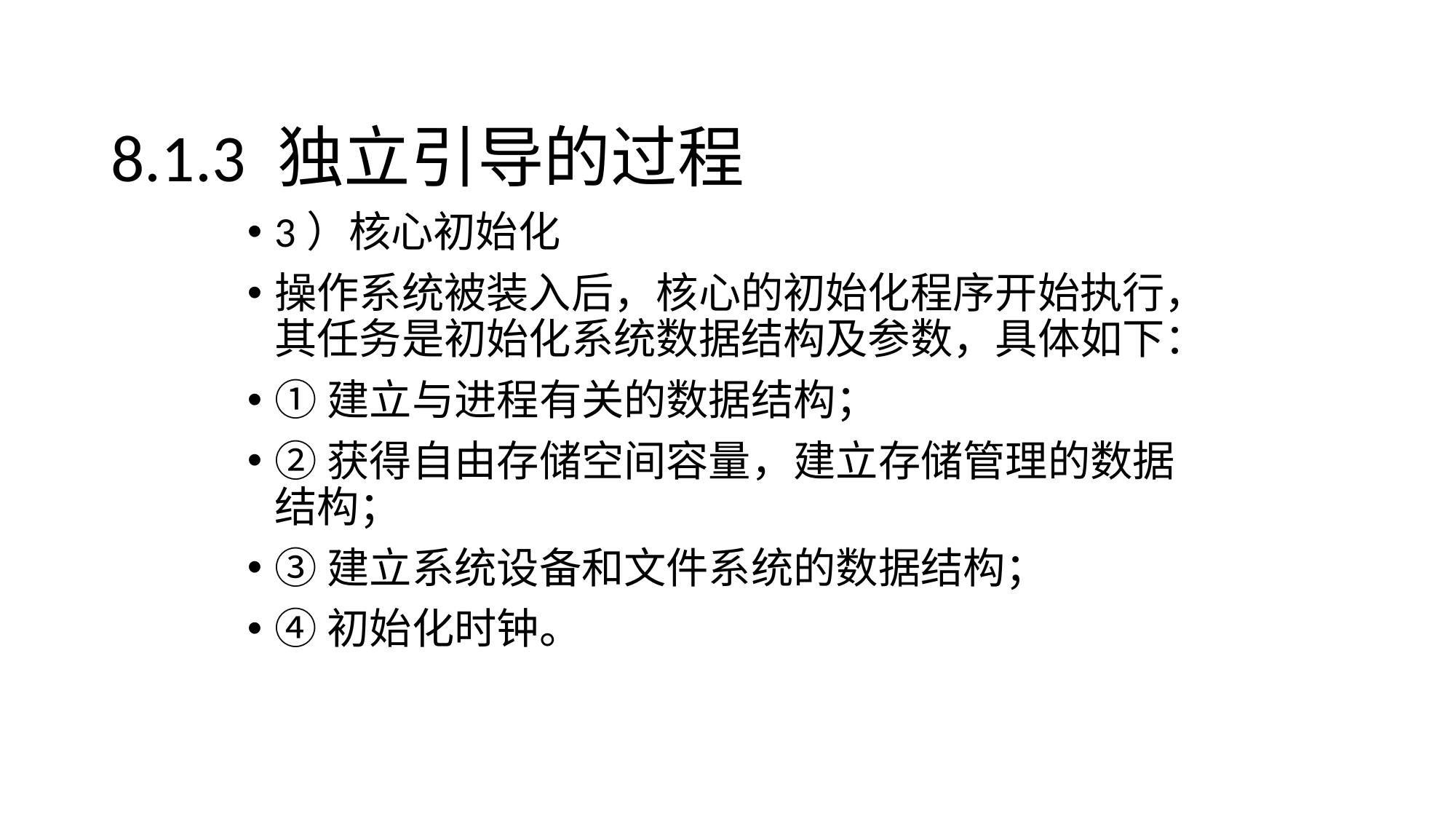

# 8.1.3 独立引导的过程
3）核心初始化
操作系统被装入后，核心的初始化程序开始执行，其任务是初始化系统数据结构及参数，具体如下：
①建立与进程有关的数据结构；
②获得自由存储空间容量，建立存储管理的数据结构；
③建立系统设备和文件系统的数据结构；
④初始化时钟。
10